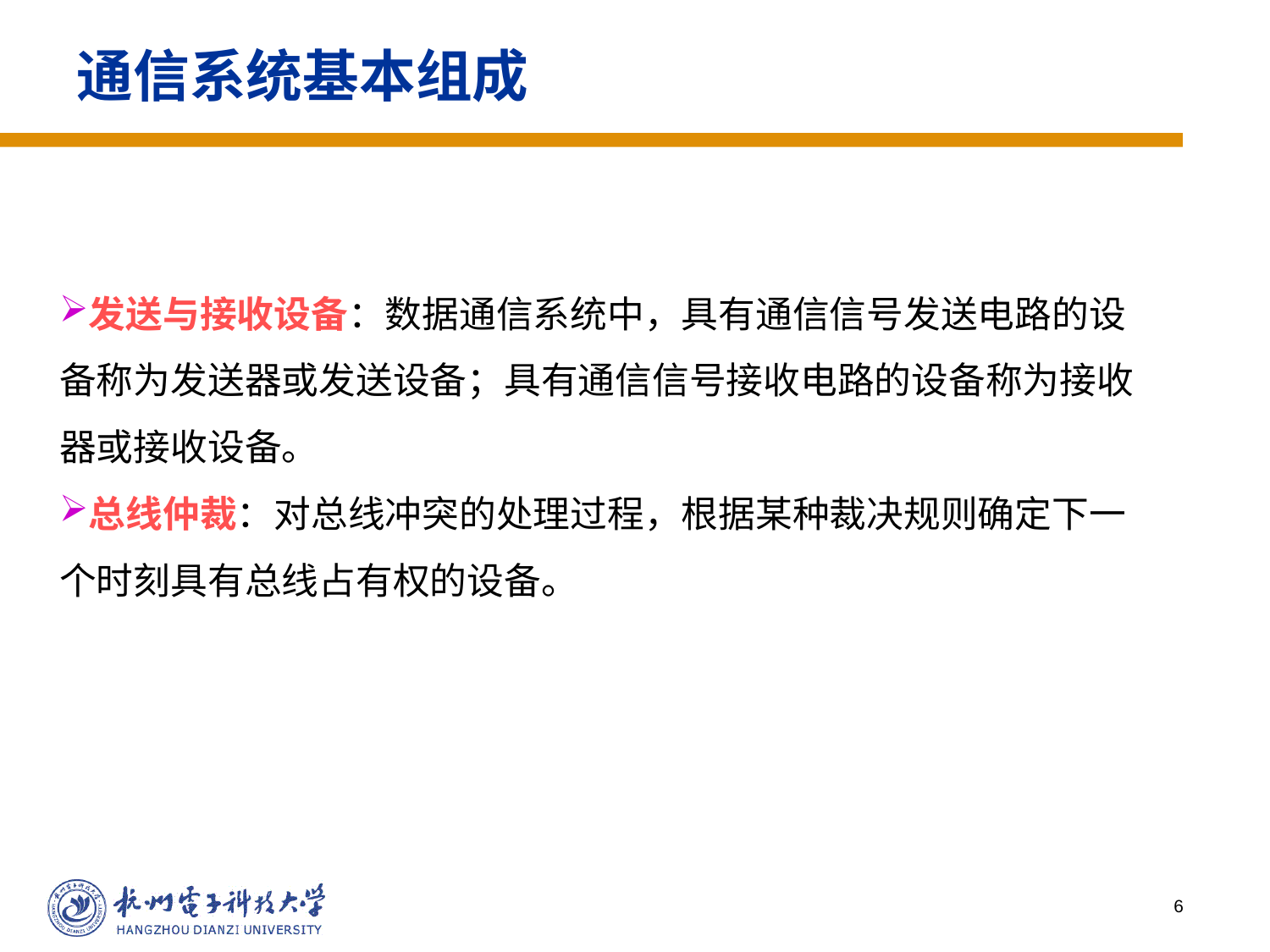

通信系统基本组成
发送与接收设备：数据通信系统中，具有通信信号发送电路的设备称为发送器或发送设备；具有通信信号接收电路的设备称为接收器或接收设备。
总线仲裁：对总线冲突的处理过程，根据某种裁决规则确定下一个时刻具有总线占有权的设备。
6